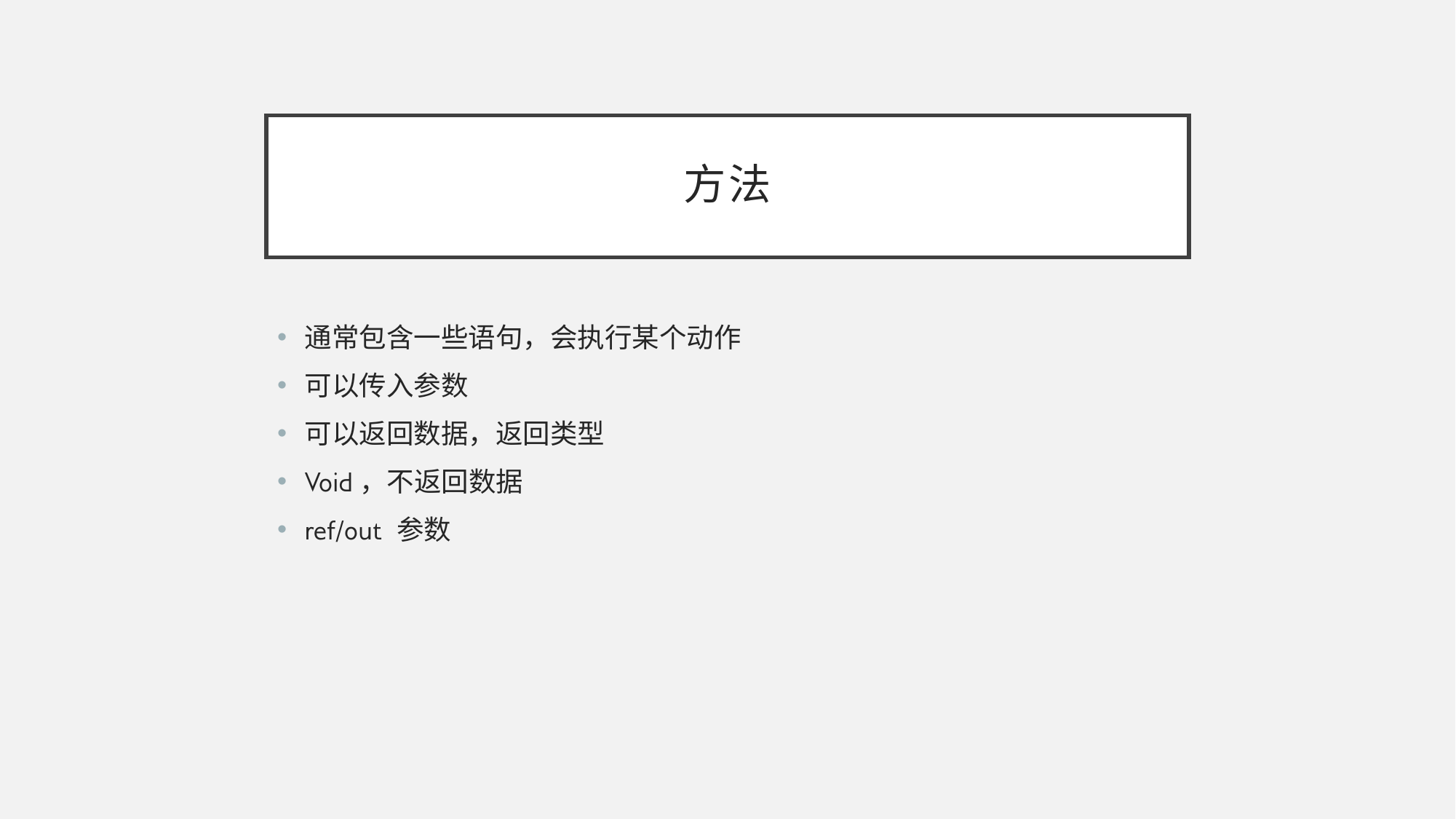

# 方法
通常包含一些语句，会执行某个动作
可以传入参数
可以返回数据，返回类型
Void，不返回数据
ref/out 参数